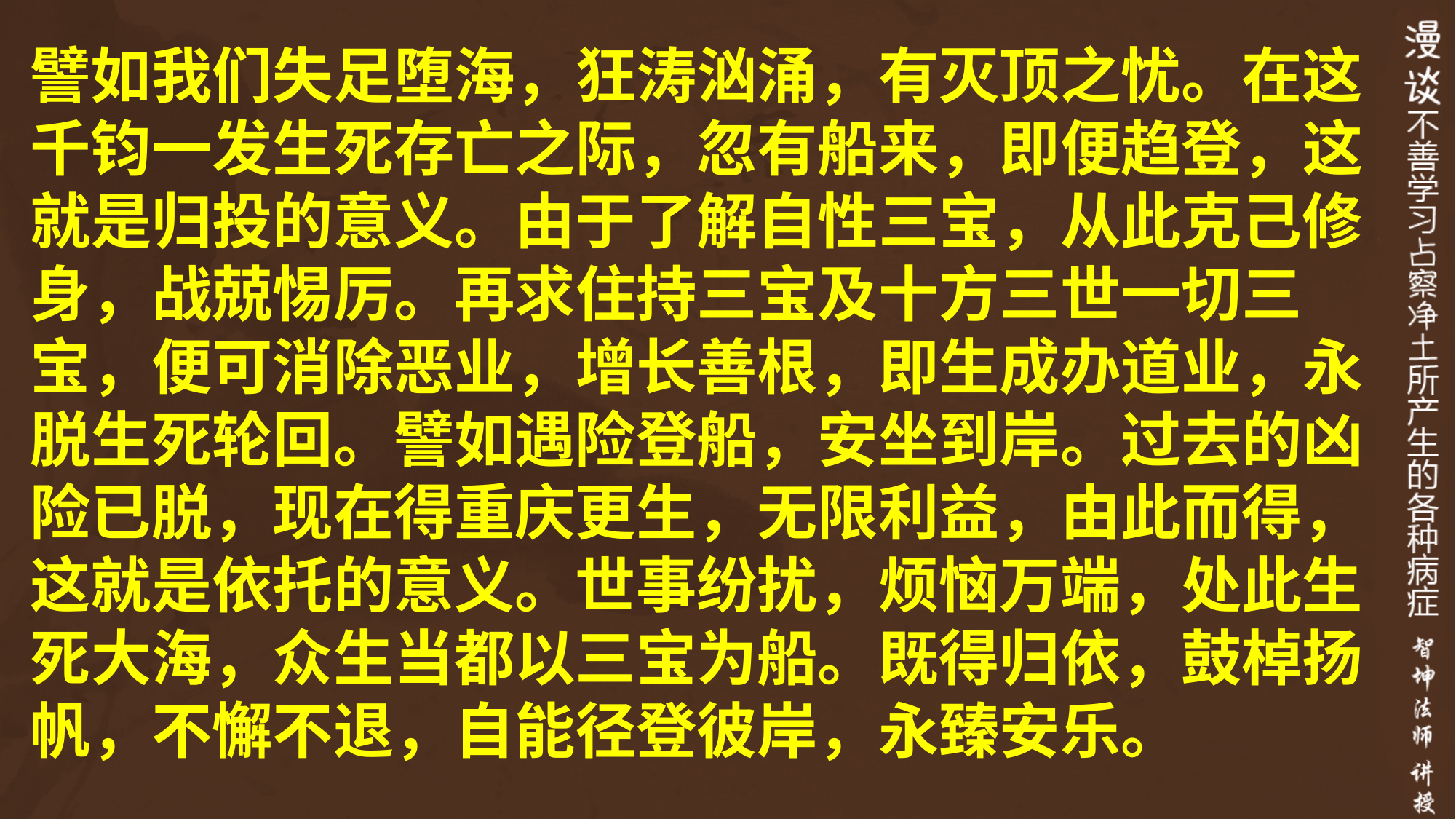

譬如我们失足堕海，狂涛汹涌，有灭顶之忧。在这千钧一发生死存亡之际，忽有船来，即便趋登，这就是归投的意义。由于了解自性三宝，从此克己修身，战兢惕厉。再求住持三宝及十方三世一切三宝，便可消除恶业，增长善根，即生成办道业，永脱生死轮回。譬如遇险登船，安坐到岸。过去的凶险已脱，现在得重庆更生，无限利益，由此而得，这就是依托的意义。世事纷扰，烦恼万端，处此生死大海，众生当都以三宝为船。既得归依，鼓棹扬帆，不懈不退，自能径登彼岸，永臻安乐。